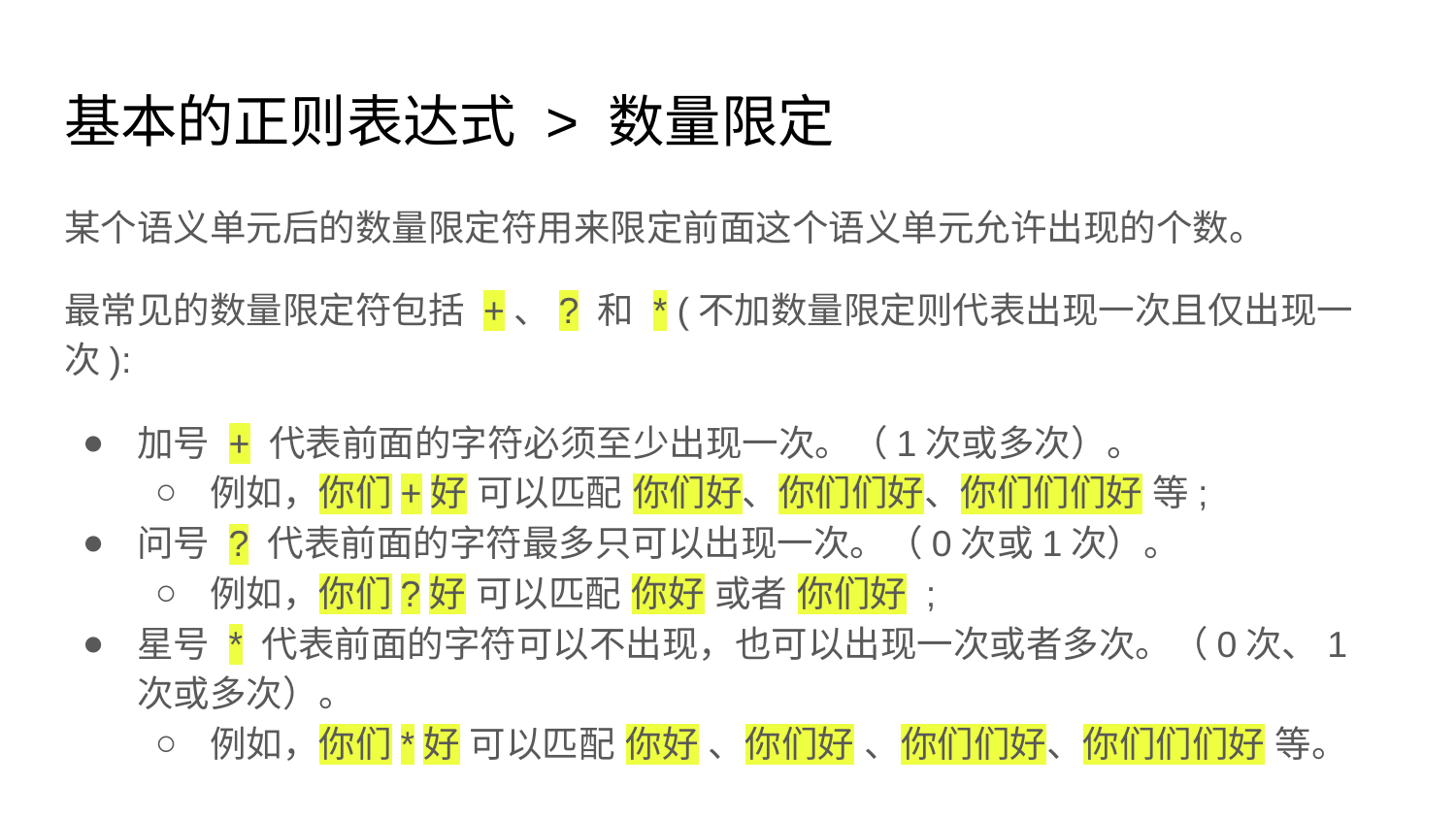

# 基本的正则表达式 > 数量限定
某个语义单元后的数量限定符用来限定前面这个语义单元允许出现的个数。
最常见的数量限定符包括 +、? 和 * (不加数量限定则代表出现一次且仅出现一次):
加号 + 代表前面的字符必须至少出现一次。（1次或多次）。
例如，你们+好 可以匹配 你们好、你们们好、你们们们好 等;
问号 ? 代表前面的字符最多只可以出现一次。（0次或1次）。
例如，你们?好 可以匹配 你好 或者 你们好 ;
星号 * 代表前面的字符可以不出现，也可以出现一次或者多次。（0次、1次或多次）。
例如，你们*好 可以匹配 你好 、你们好 、你们们好、你们们们好 等。